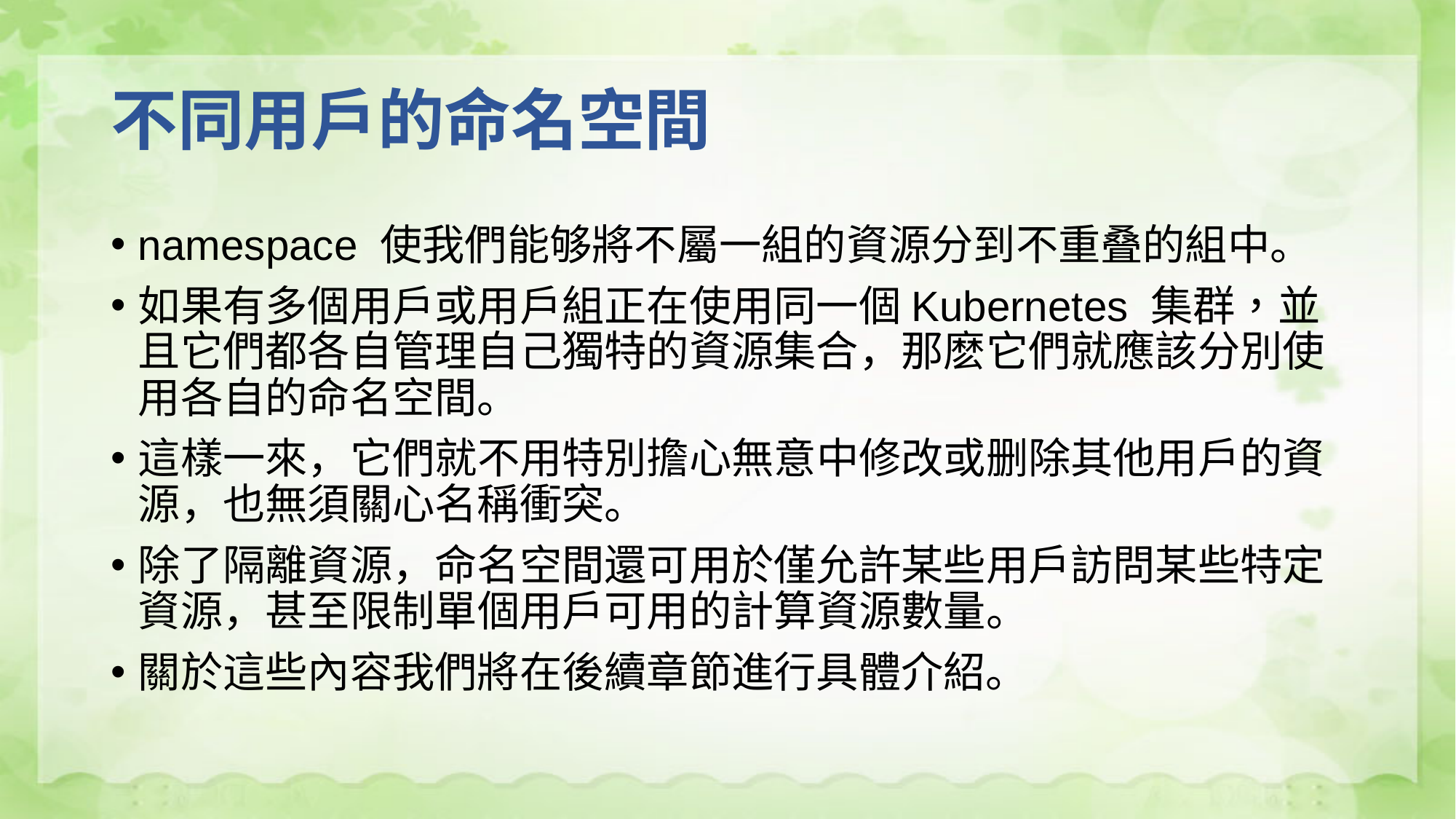

# 不同用戶的命名空間
namespace 使我們能够將不屬一組的資源分到不重叠的組中。
如果有多個用戶或用戶組正在使用同一個Kubernetes 集群，並且它們都各自管理自己獨特的資源集合，那麽它們就應該分別使用各自的命名空間。
這樣一來，它們就不用特別擔心無意中修改或删除其他用戶的資源，也無須關心名稱衝突。
除了隔離資源，命名空間還可用於僅允許某些用戶訪問某些特定資源，甚至限制單個用戶可用的計算資源數量。
關於這些內容我們將在後續章節進行具體介紹。